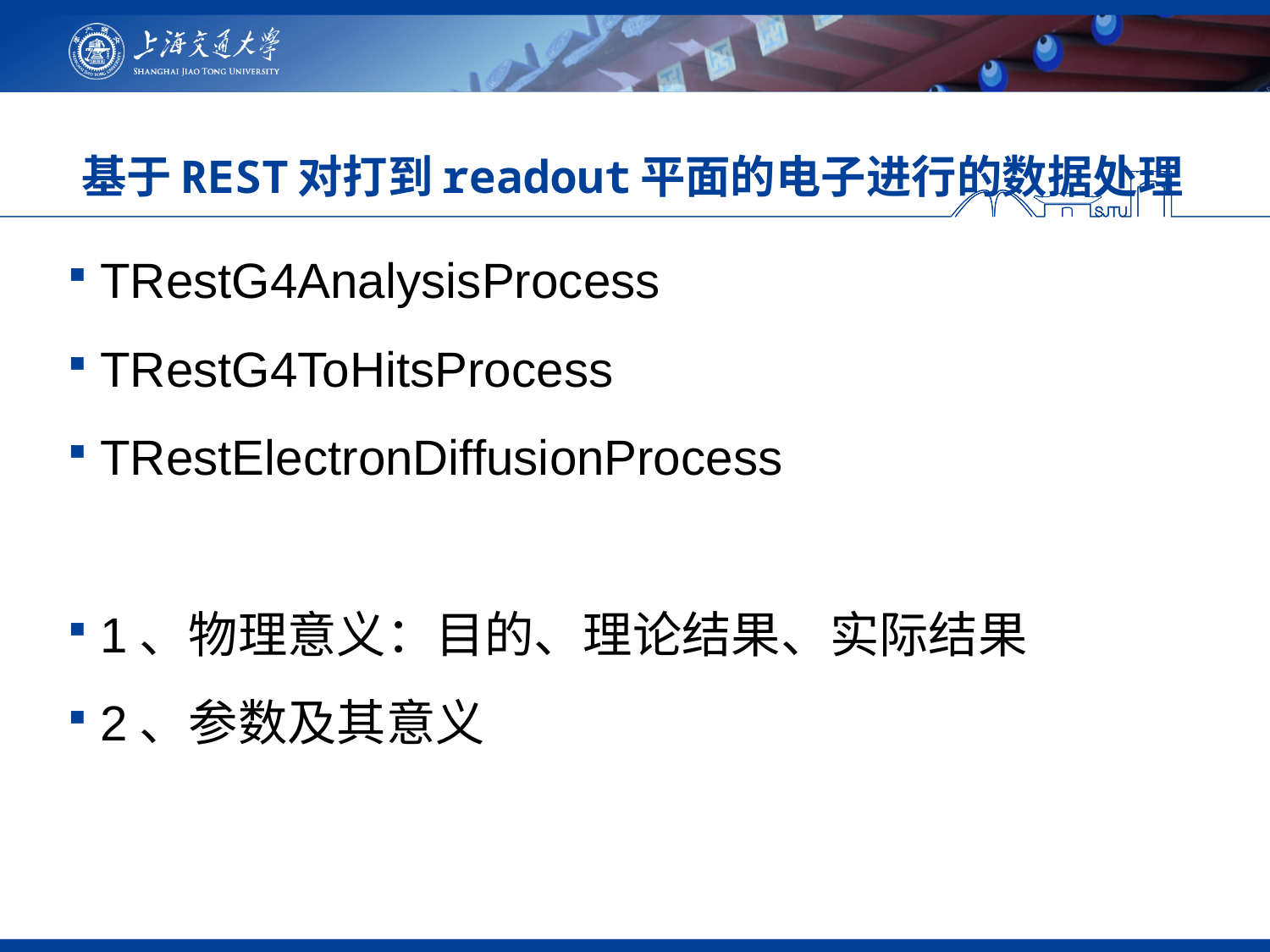

基于REST对打到readout平面的电子进行的数据处理
TRestG4AnalysisProcess
TRestG4ToHitsProcess
TRestElectronDiffusionProcess

1、物理意义：目的、理论结果、实际结果
2、参数及其意义

7